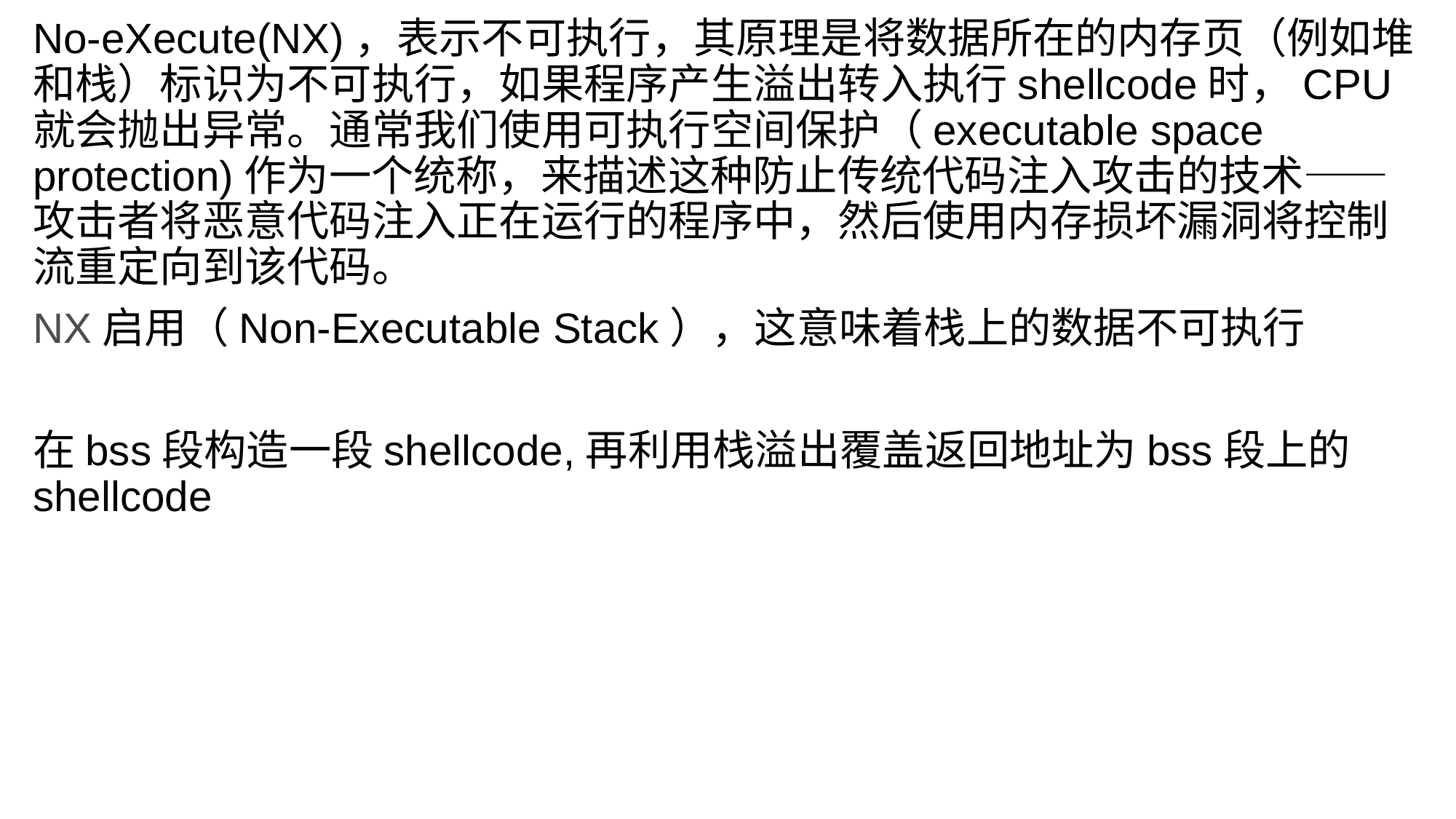

No-eXecute(NX)，表示不可执行，其原理是将数据所在的内存页（例如堆和栈）标识为不可执行，如果程序产生溢出转入执行shellcode时，CPU就会抛出异常。通常我们使用可执行空间保护（executable space protection)作为一个统称，来描述这种防止传统代码注入攻击的技术——攻击者将恶意代码注入正在运行的程序中，然后使用内存损坏漏洞将控制流重定向到该代码。
NX启用（Non-Executable Stack），这意味着栈上的数据不可执行

在bss段构造一段shellcode,再利用栈溢出覆盖返回地址为bss段上的shellcode